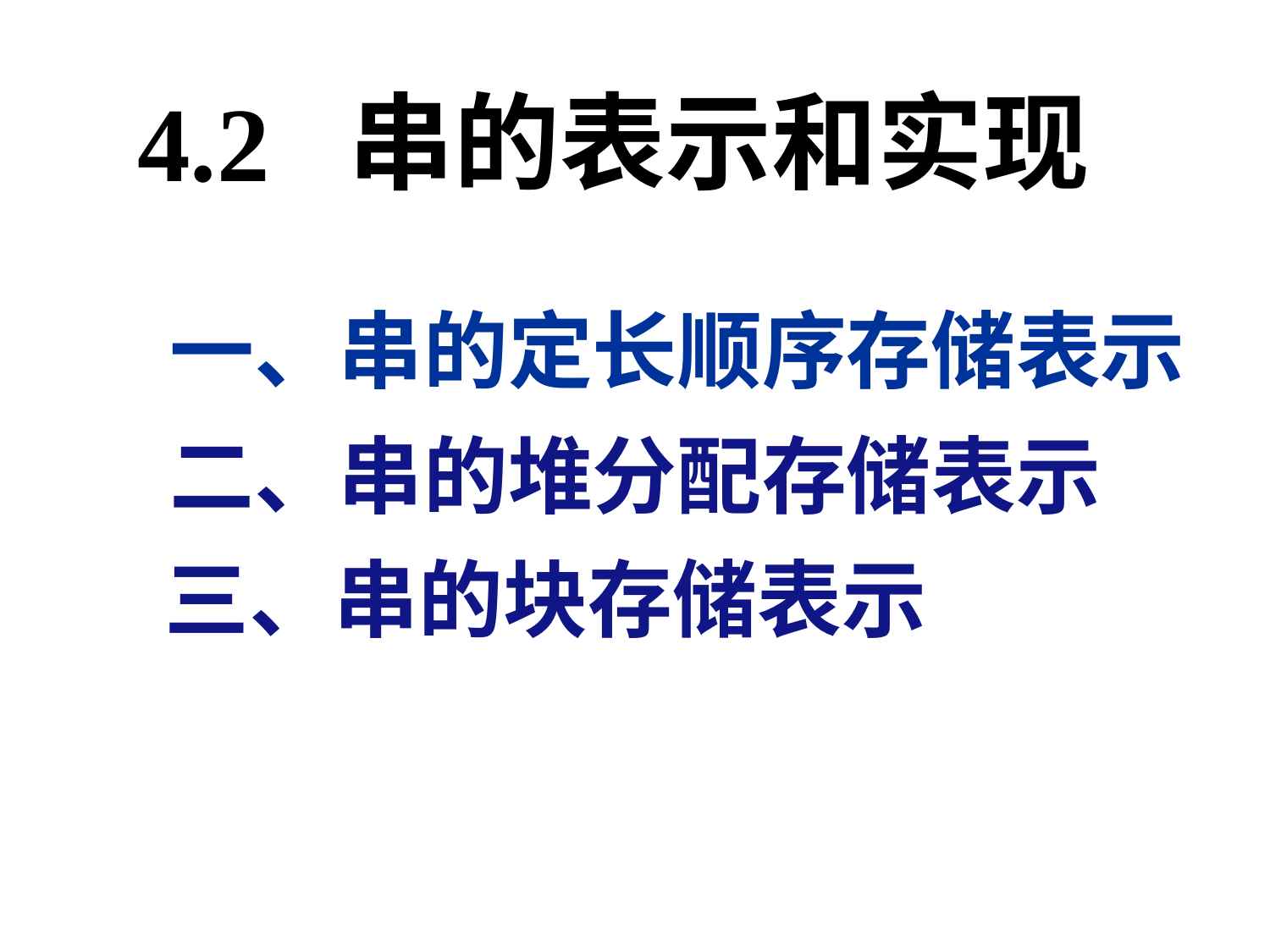

4.2  串的表示和实现
一、串的定长顺序存储表示
二、串的堆分配存储表示
三、串的块存储表示